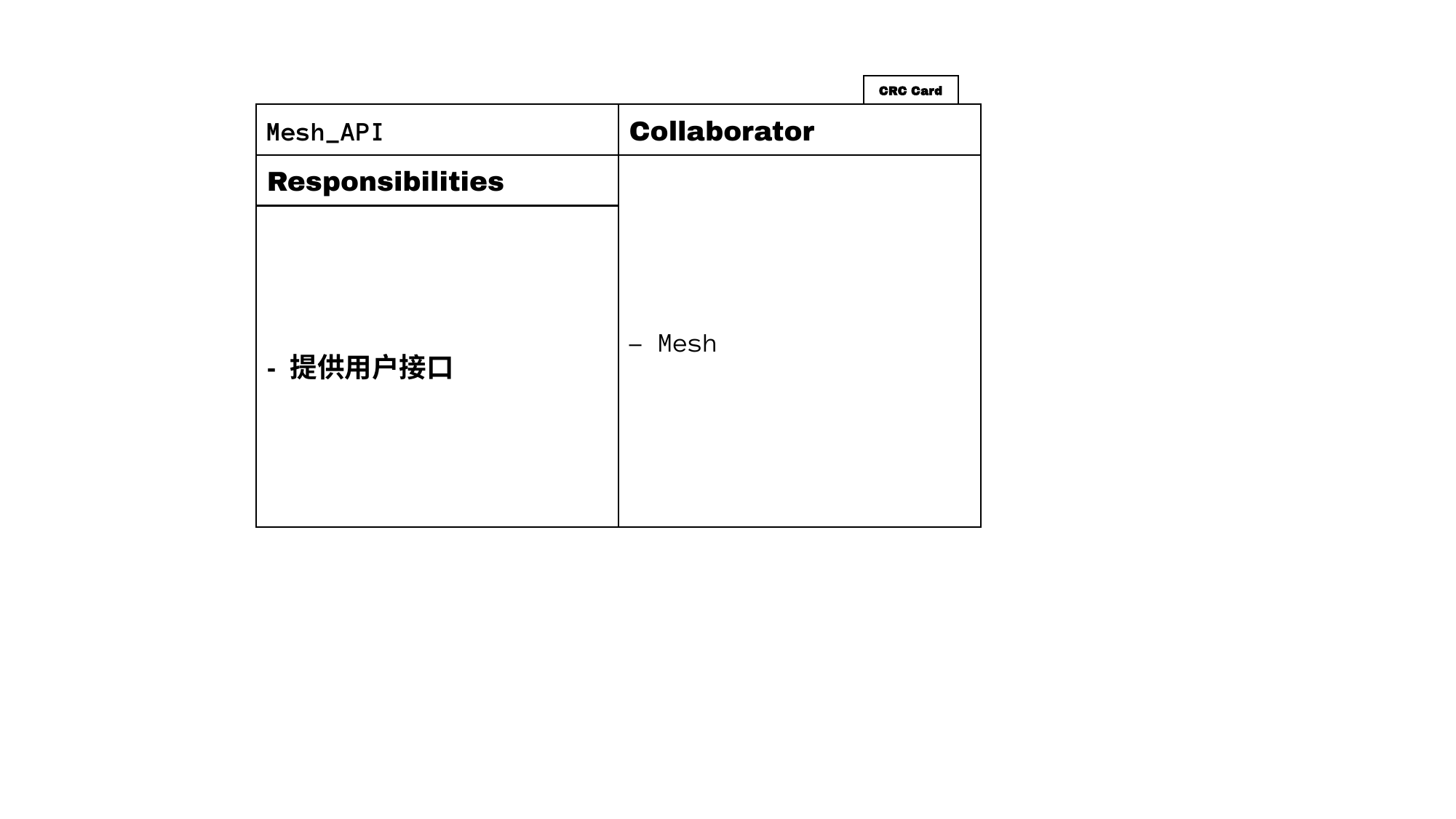

CRC Card
Mesh_API
Collaborator
Responsibilities
- Mesh
- 提供用户接口